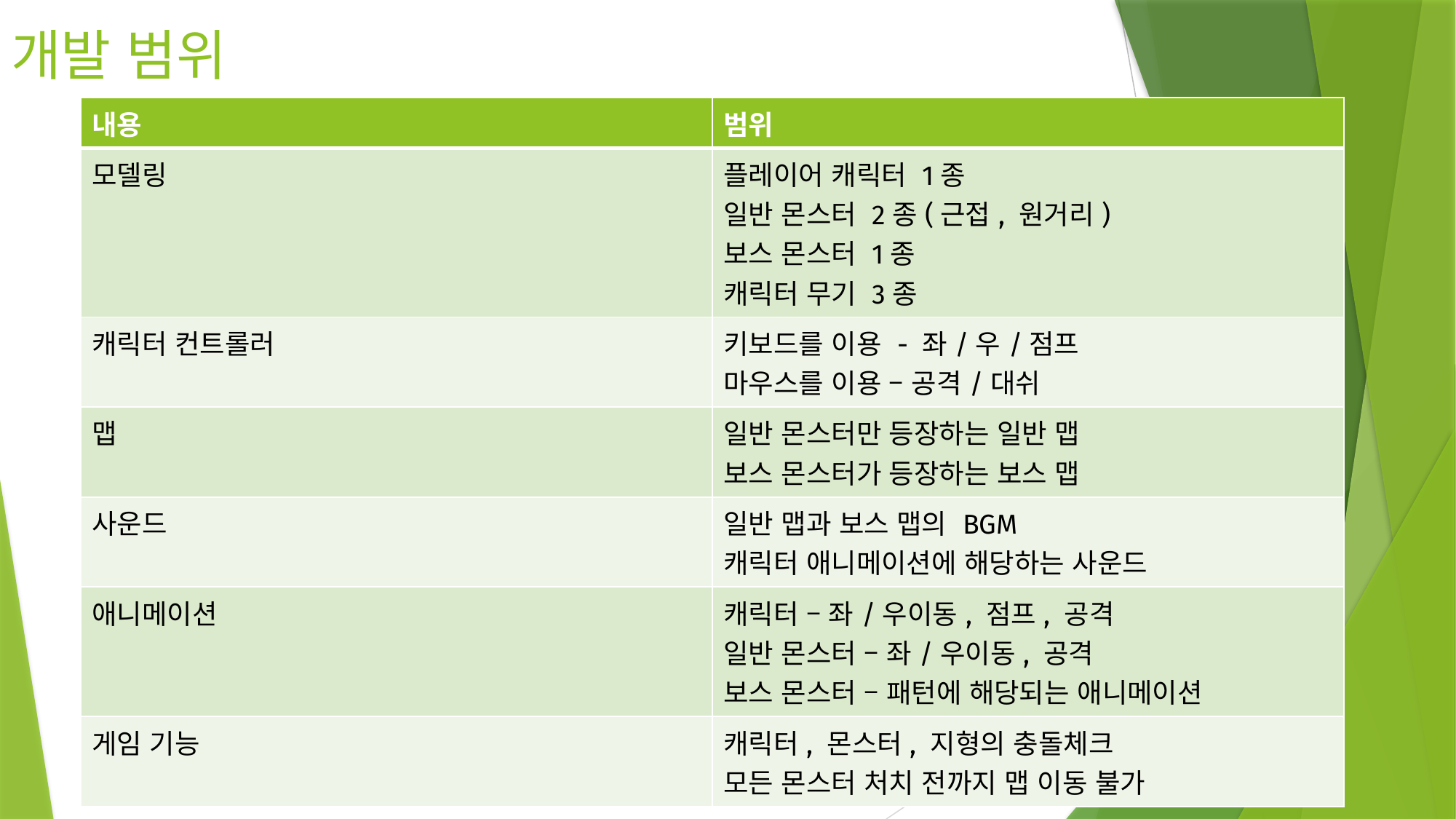

# 개발 범위
| 내용 | 범위 |
| --- | --- |
| 모델링 | 플레이어 캐릭터 1종 일반 몬스터 2종(근접, 원거리) 보스 몬스터 1종 캐릭터 무기 3종 |
| 캐릭터 컨트롤러 | 키보드를 이용 - 좌/우/점프 마우스를 이용 – 공격/대쉬 |
| 맵 | 일반 몬스터만 등장하는 일반 맵 보스 몬스터가 등장하는 보스 맵 |
| 사운드 | 일반 맵과 보스 맵의 BGM 캐릭터 애니메이션에 해당하는 사운드 |
| 애니메이션 | 캐릭터 – 좌/우이동, 점프, 공격 일반 몬스터 – 좌/우이동, 공격 보스 몬스터 – 패턴에 해당되는 애니메이션 |
| 게임 기능 | 캐릭터, 몬스터, 지형의 충돌체크 모든 몬스터 처치 전까지 맵 이동 불가 |